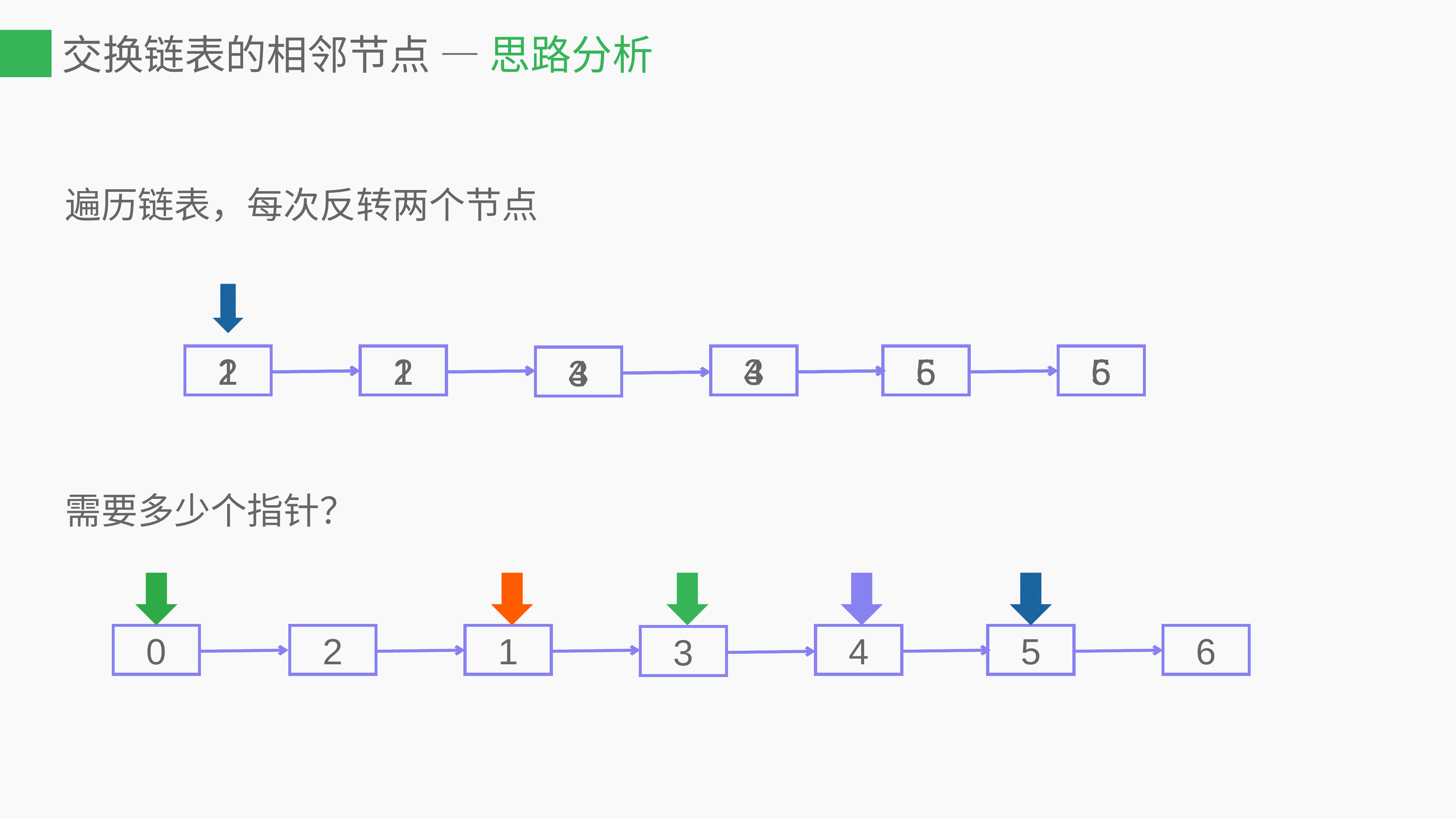

# 交换链表的相邻节点 — 思路分析
遍历链表，每次反转两个节点

需要多少个指针？

6
4
5
2
1
3
6
4
5
1
2
3
6
3
5
1
2
4
5
3
6
1
2
4

0
6
4
5
1
2
3